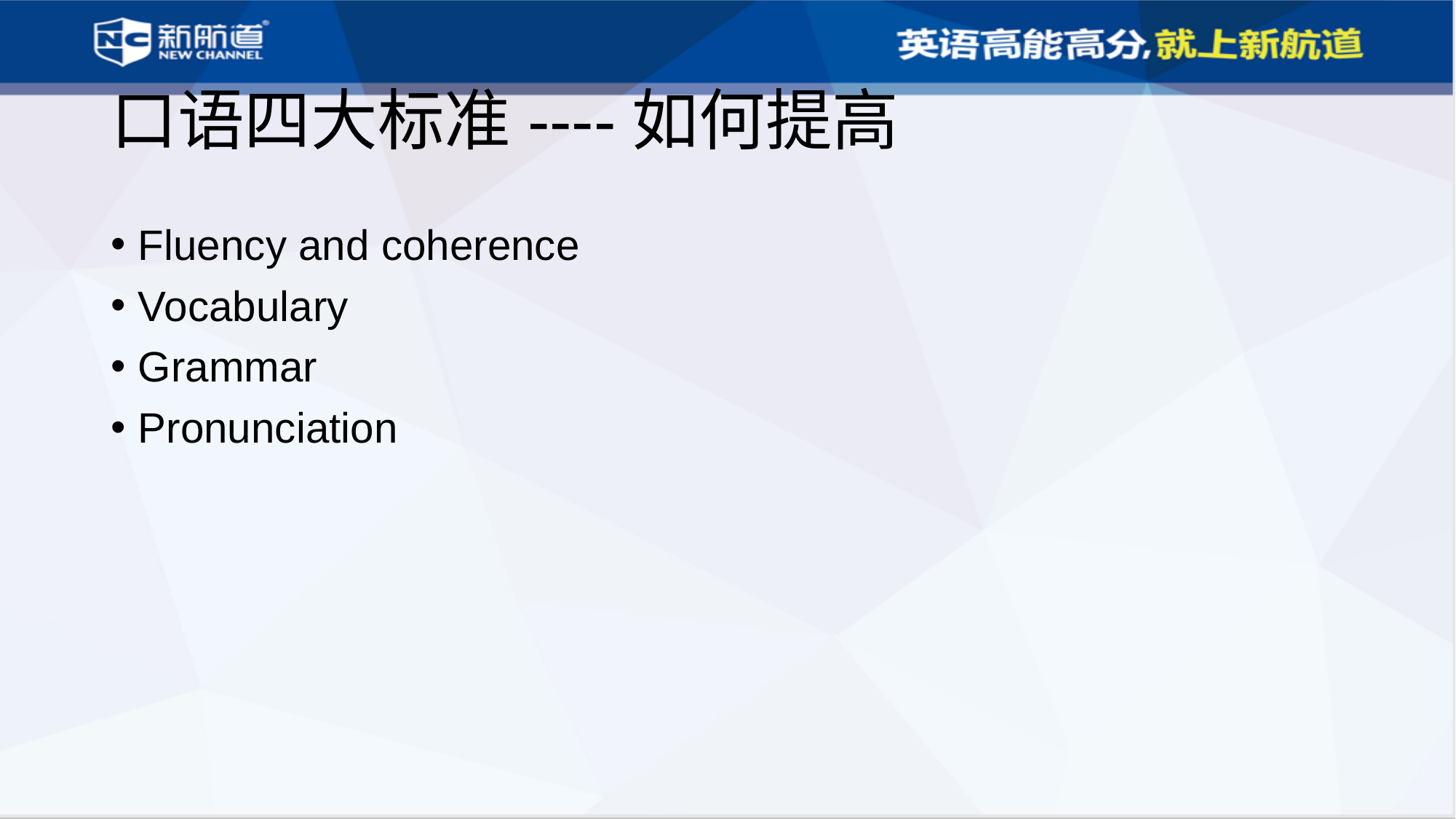

# 口语四大标准----如何提高
Fluency and coherence
Vocabulary
Grammar
Pronunciation